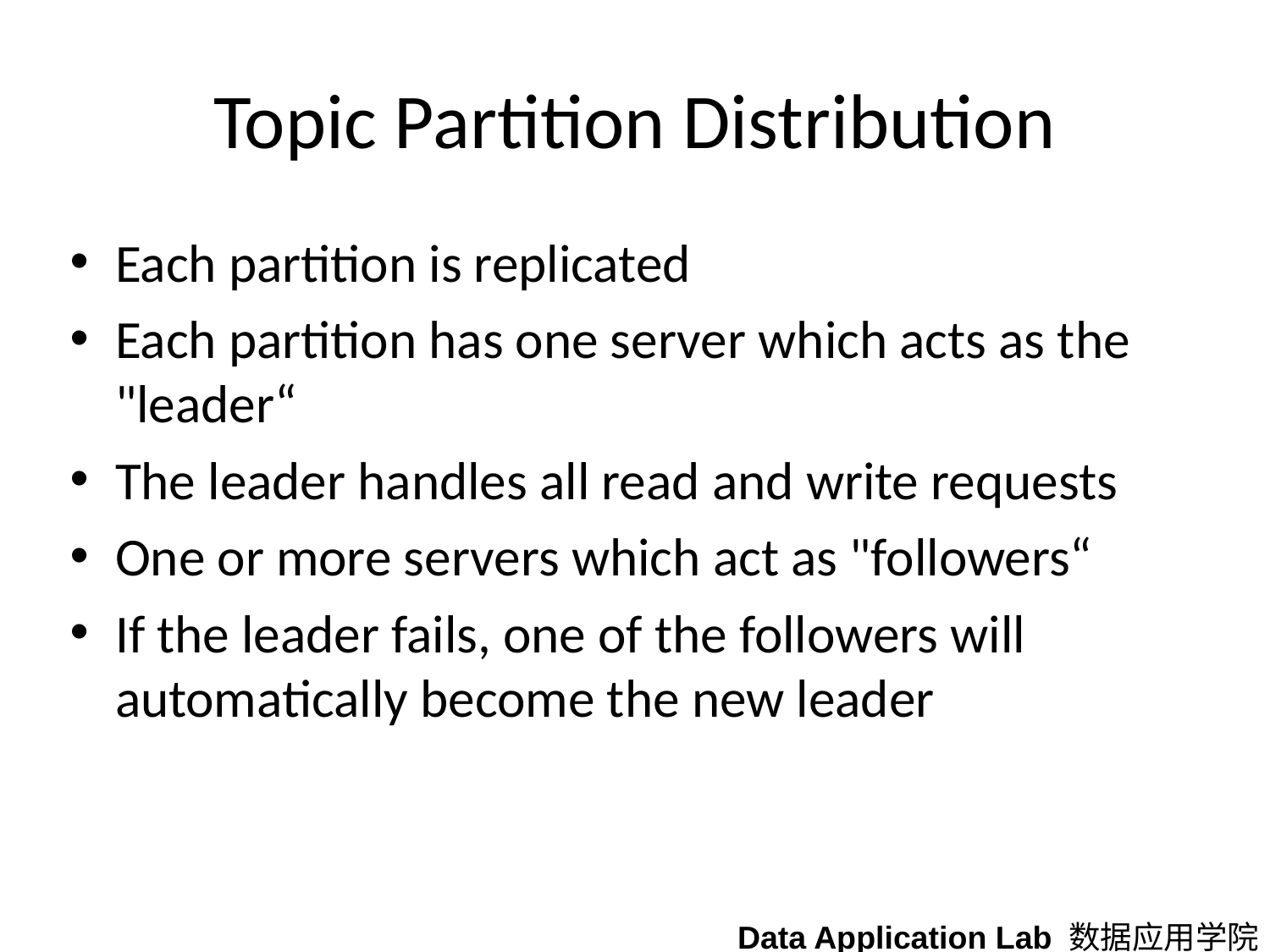

# Topic Partition Distribution
Each partition is replicated
Each partition has one server which acts as the "leader“
The leader handles all read and write requests
One or more servers which act as "followers“
If the leader fails, one of the followers will automatically become the new leader
Data Application Lab 数据应用学院